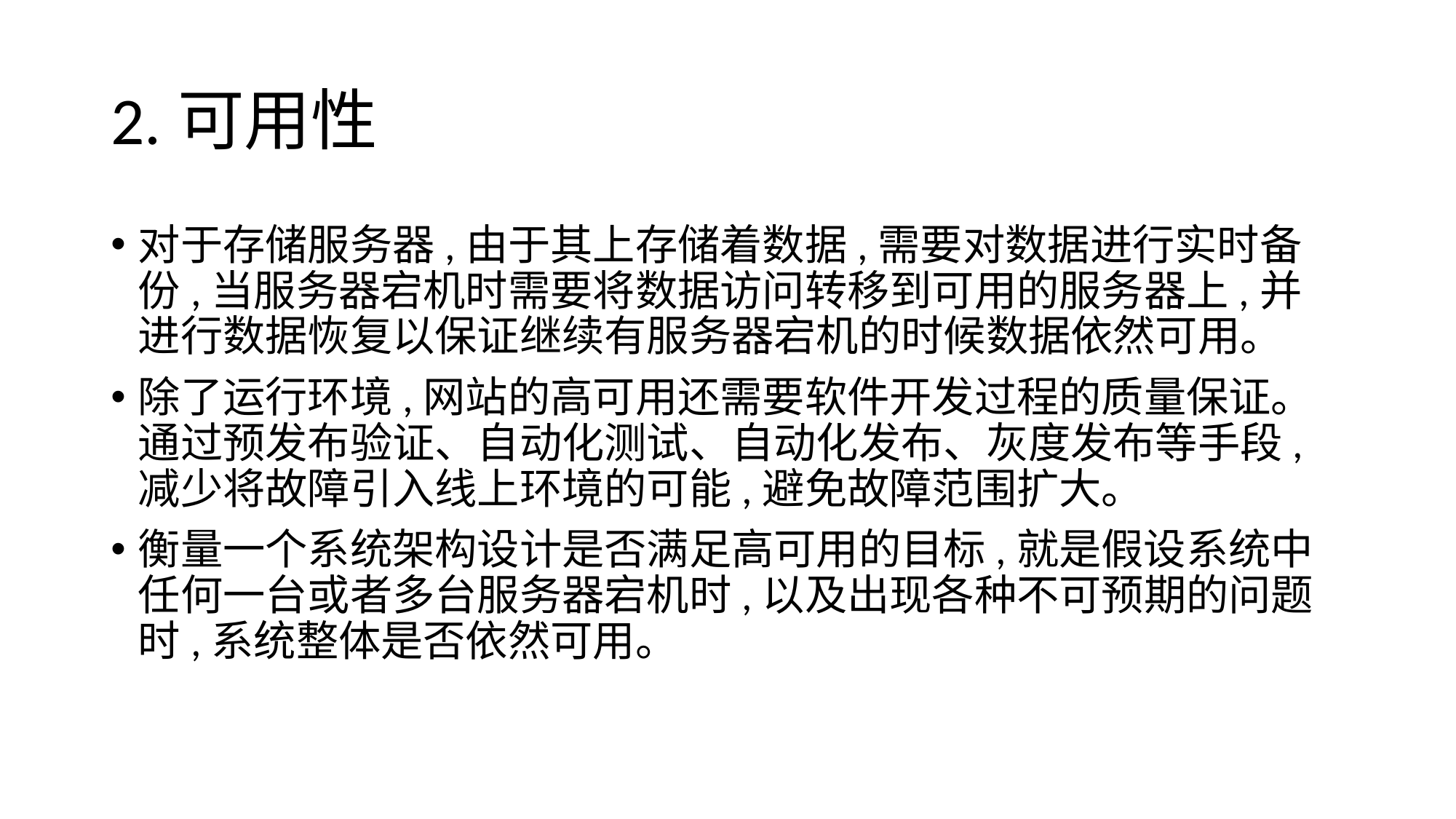

# 2.可用性
对于存储服务器,由于其上存储着数据,需要对数据进行实时备份,当服务器宕机时需要将数据访问转移到可用的服务器上,并进行数据恢复以保证继续有服务器宕机的时候数据依然可用。
除了运行环境,网站的高可用还需要软件开发过程的质量保证。通过预发布验证、自动化测试、自动化发布、灰度发布等手段,减少将故障引入线上环境的可能,避免故障范围扩大。
衡量一个系统架构设计是否满足高可用的目标,就是假设系统中任何一台或者多台服务器宕机时,以及出现各种不可预期的问题时,系统整体是否依然可用。